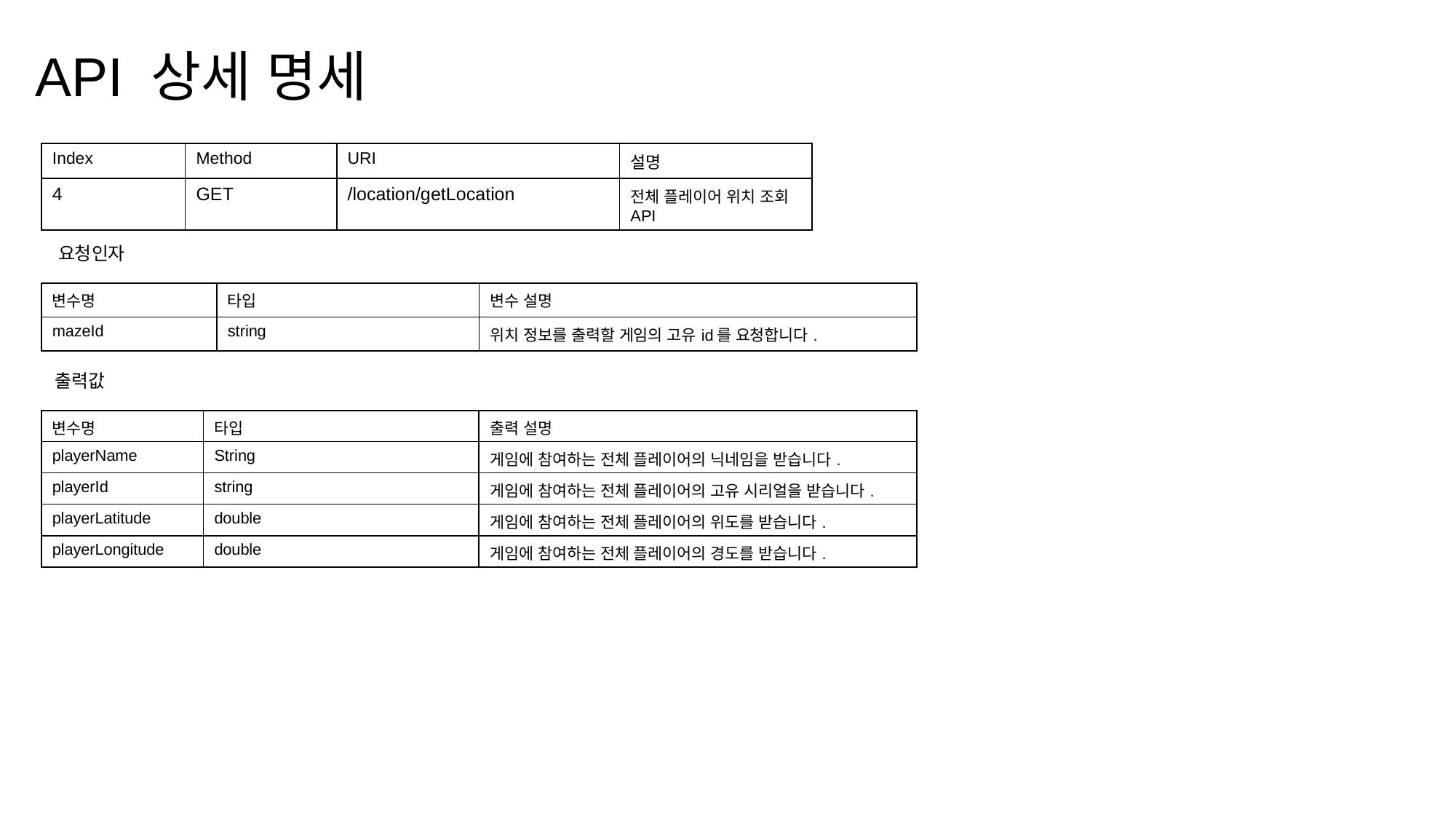

# API 상세 명세
| Index | Method | URI | 설명 |
| --- | --- | --- | --- |
| 4 | GET | /location/getLocation | 전체 플레이어 위치 조회 API |
요청인자
| 변수명 | 타입 | 변수 설명 |
| --- | --- | --- |
| mazeId | string | 위치 정보를 출력할 게임의 고유id를 요청합니다. |
출력값
| 변수명 | 타입 | 출력 설명 |
| --- | --- | --- |
| playerName | String | 게임에 참여하는 전체 플레이어의 닉네임을 받습니다. |
| playerId | string | 게임에 참여하는 전체 플레이어의 고유 시리얼을 받습니다. |
| playerLatitude | double | 게임에 참여하는 전체 플레이어의 위도를 받습니다. |
| playerLongitude | double | 게임에 참여하는 전체 플레이어의 경도를 받습니다. |